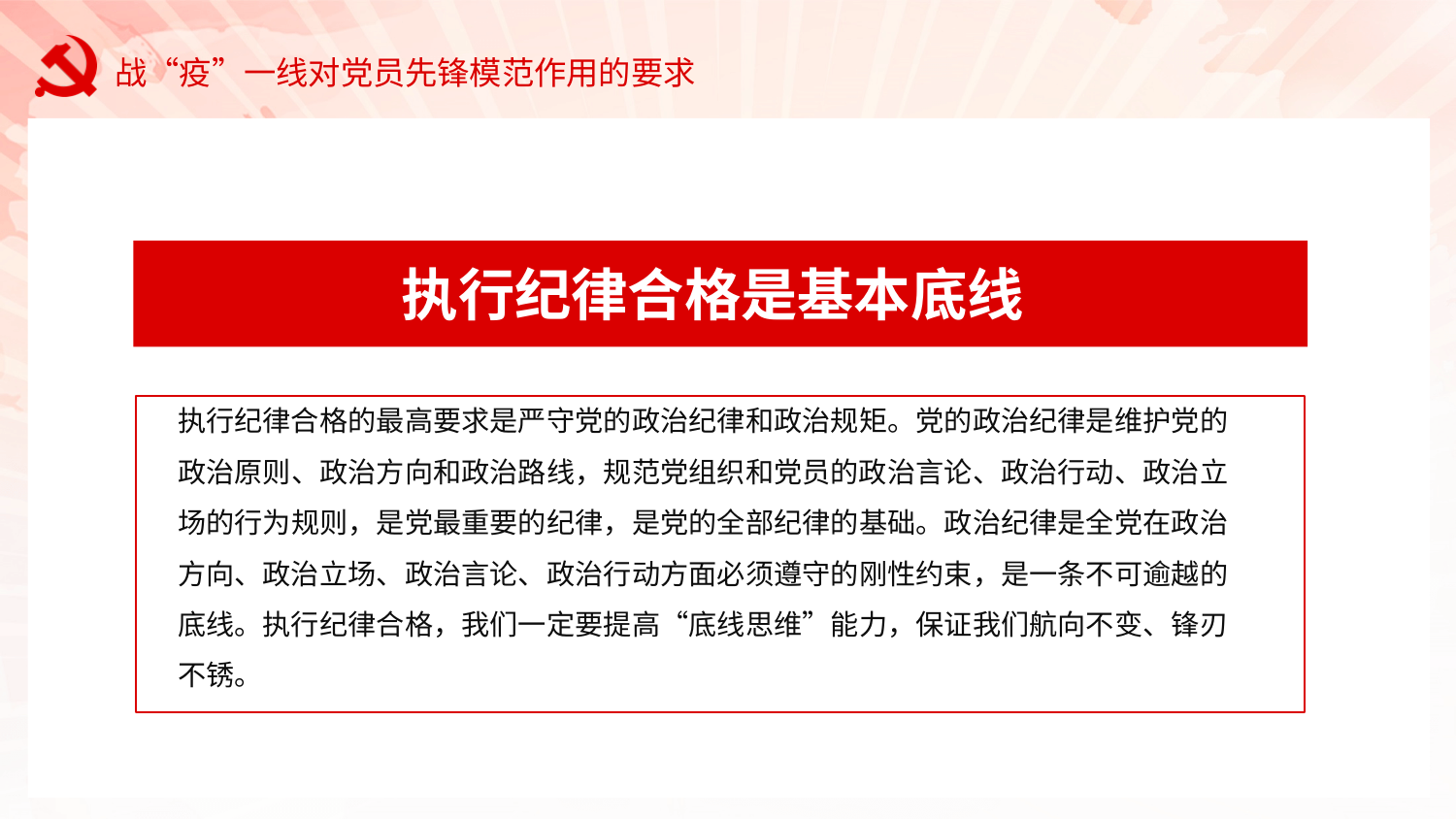

执行纪律合格是基本底线

执行纪律合格的最高要求是严守党的政治纪律和政治规矩。党的政治纪律是维护党的政治原则、政治方向和政治路线，规范党组织和党员的政治言论、政治行动、政治立场的行为规则，是党最重要的纪律，是党的全部纪律的基础。政治纪律是全党在政治方向、政治立场、政治言论、政治行动方面必须遵守的刚性约束，是一条不可逾越的底线。执行纪律合格，我们一定要提高“底线思维”能力，保证我们航向不变、锋刃不锈。